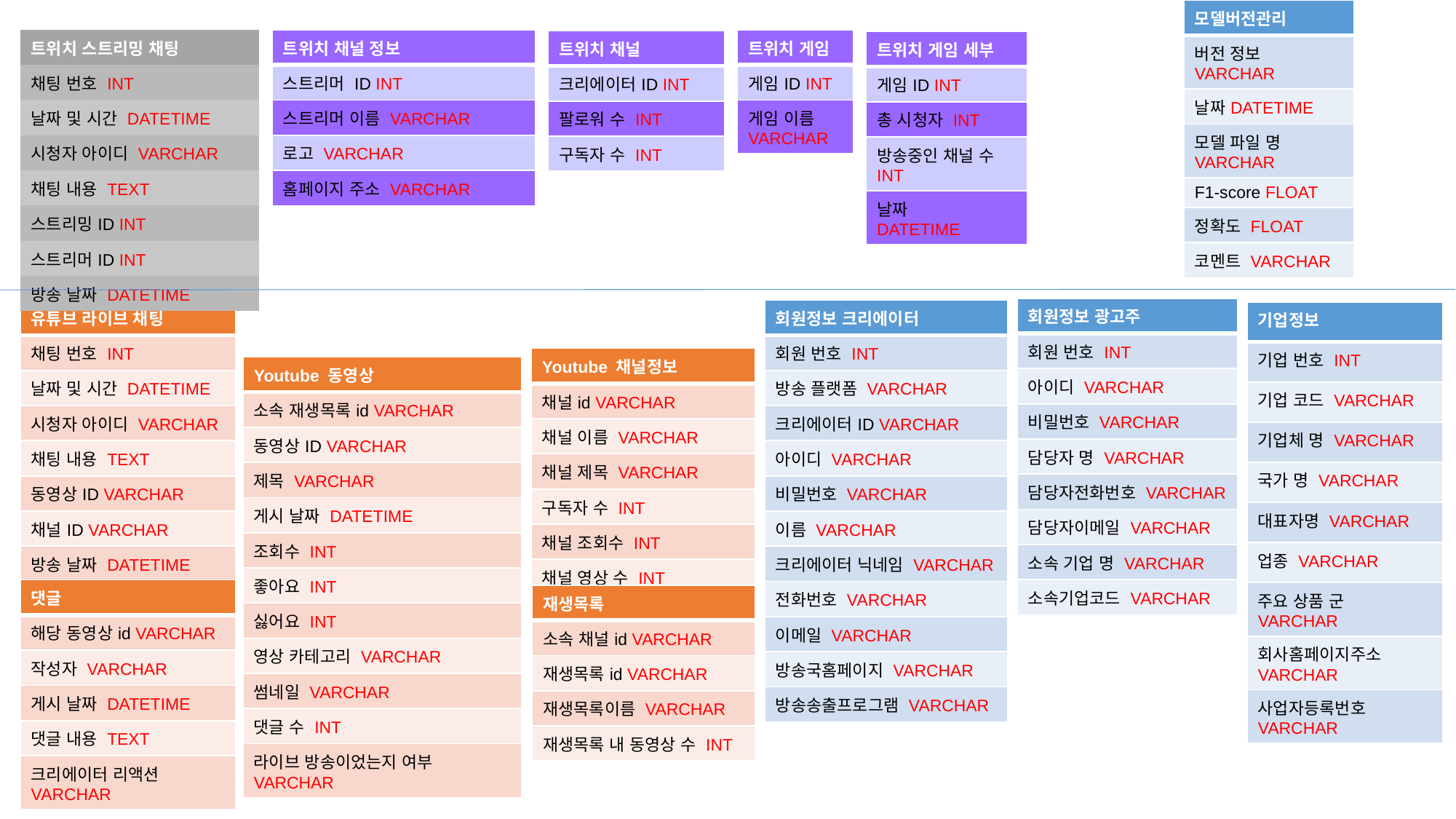

| 모델버전관리 |
| --- |
| 버전 정보VARCHAR |
| 날짜DATETIME |
| 모델 파일 명 VARCHAR |
| F1-score FLOAT |
| 정확도 FLOAT |
| 코멘트 VARCHAR |
| 트위치 스트리밍 채팅 |
| --- |
| 채팅 번호 INT |
| 날짜 및 시간 DATETIME |
| 시청자 아이디 VARCHAR |
| 채팅 내용 TEXT |
| 스트리밍ID INT |
| 스트리머ID INT |
| 방송 날짜 DATETIME |
| 트위치 채널 정보 |
| --- |
| 스트리머 ID INT |
| 스트리머 이름 VARCHAR |
| 로고 VARCHAR |
| 홈페이지 주소 VARCHAR |
| 트위치 게임 |
| --- |
| 게임ID INT |
| 게임 이름 VARCHAR |
| 트위치 채널 |
| --- |
| 크리에이터ID INT |
| 팔로워 수 INT |
| 구독자 수 INT |
| 트위치 게임 세부 |
| --- |
| 게임ID INT |
| 총 시청자 INT |
| 방송중인 채널 수 INT |
| 날짜 DATETIME |
| 회원정보 광고주 |
| --- |
| 회원 번호 INT |
| 아이디 VARCHAR |
| 비밀번호 VARCHAR |
| 담당자 명 VARCHAR |
| 담당자전화번호 VARCHAR |
| 담당자이메일 VARCHAR |
| 소속 기업 명 VARCHAR |
| 소속기업코드 VARCHAR |
| 유튜브 라이브 채팅 |
| --- |
| 채팅 번호 INT |
| 날짜 및 시간 DATETIME |
| 시청자 아이디 VARCHAR |
| 채팅 내용 TEXT |
| 동영상ID VARCHAR |
| 채널ID VARCHAR |
| 방송 날짜 DATETIME |
| 회원정보 크리에이터 |
| --- |
| 회원 번호 INT |
| 방송 플랫폼 VARCHAR |
| 크리에이터ID VARCHAR |
| 아이디 VARCHAR |
| 비밀번호 VARCHAR |
| 이름 VARCHAR |
| 크리에이터 닉네임 VARCHAR |
| 전화번호 VARCHAR |
| 이메일 VARCHAR |
| 방송국홈페이지 VARCHAR |
| 방송송출프로그램 VARCHAR |
| 기업정보 |
| --- |
| 기업 번호 INT |
| 기업 코드 VARCHAR |
| 기업체 명 VARCHAR |
| 국가 명 VARCHAR |
| 대표자명 VARCHAR |
| 업종 VARCHAR |
| 주요 상품 군 VARCHAR |
| 회사홈페이지주소 VARCHAR |
| 사업자등록번호 VARCHAR |
| Youtube 채널정보 |
| --- |
| 채널id VARCHAR |
| 채널 이름 VARCHAR |
| 채널 제목 VARCHAR |
| 구독자 수 INT |
| 채널 조회수 INT |
| 채널 영상 수 INT |
| Youtube 동영상 |
| --- |
| 소속 재생목록id VARCHAR |
| 동영상ID VARCHAR |
| 제목 VARCHAR |
| 게시 날짜 DATETIME |
| 조회수 INT |
| 좋아요 INT |
| 싫어요 INT |
| 영상 카테고리 VARCHAR |
| 썸네일 VARCHAR |
| 댓글 수 INT |
| 라이브 방송이었는지 여부 VARCHAR |
| 댓글 |
| --- |
| 해당 동영상id VARCHAR |
| 작성자 VARCHAR |
| 게시 날짜 DATETIME |
| 댓글 내용 TEXT |
| 크리에이터 리액션 VARCHAR |
| 재생목록 |
| --- |
| 소속 채널id VARCHAR |
| 재생목록id VARCHAR |
| 재생목록이름 VARCHAR |
| 재생목록 내 동영상 수 INT |